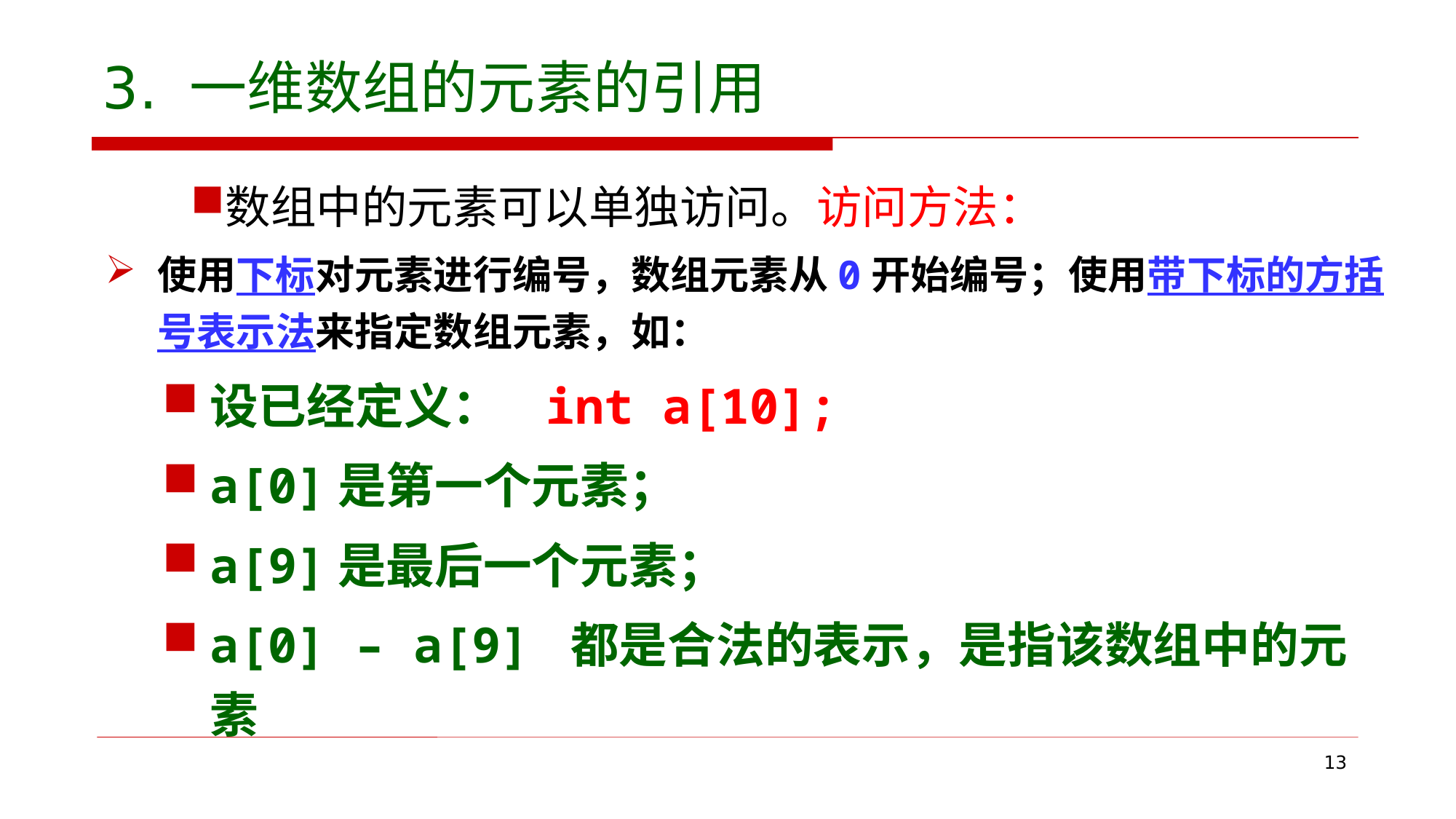

# 3. 一维数组的元素的引用
数组中的元素可以单独访问。访问方法：
使用下标对元素进行编号，数组元素从0开始编号；使用带下标的方括号表示法来指定数组元素，如：
设已经定义：   int a[10];
a[0]是第一个元素；
a[9]是最后一个元素；
a[0] – a[9] 都是合法的表示，是指该数组中的元素
13